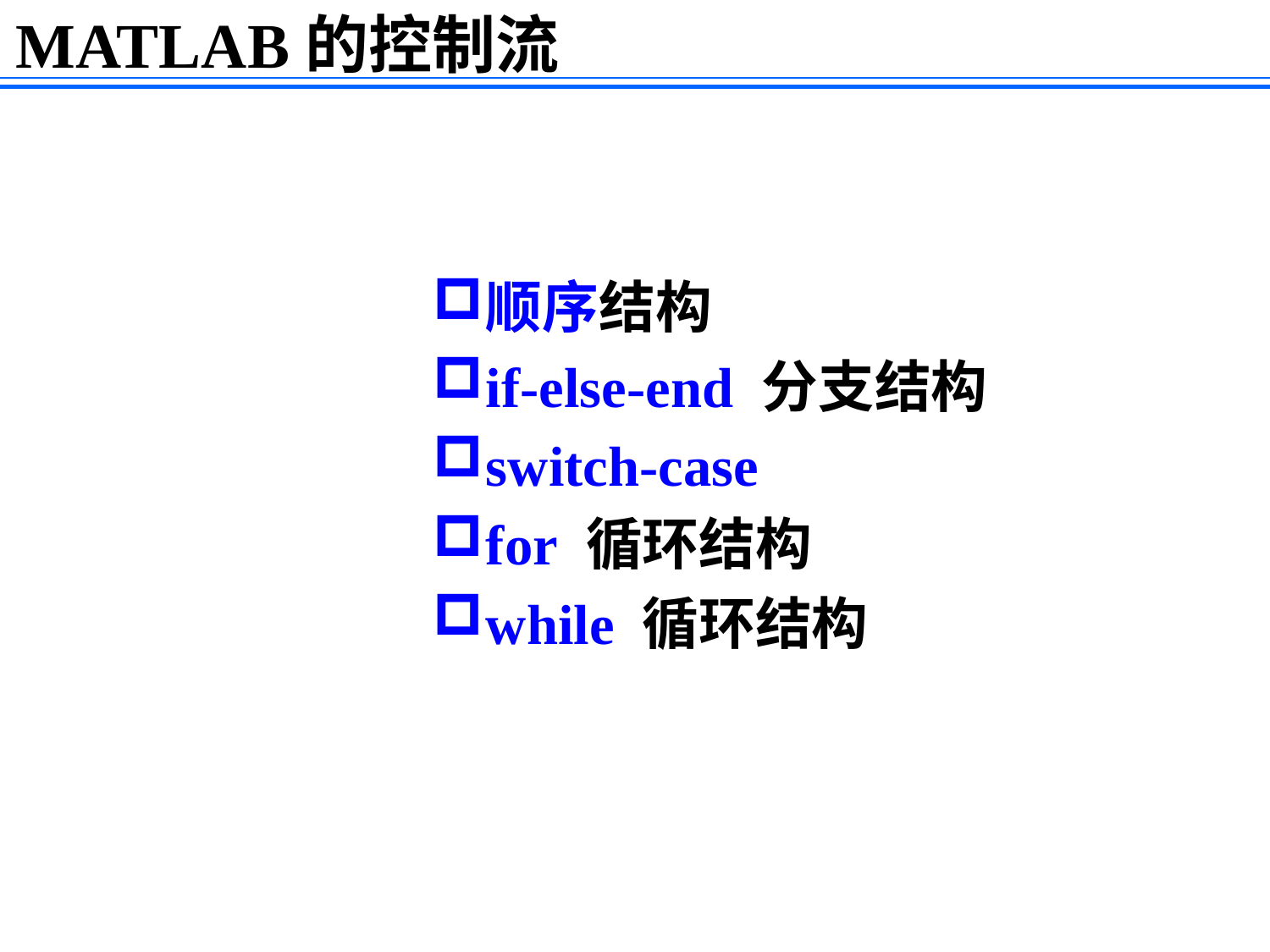

MATLAB的控制流

顺序结构
if-else-end 分支结构
switch-case
for 循环结构
while 循环结构